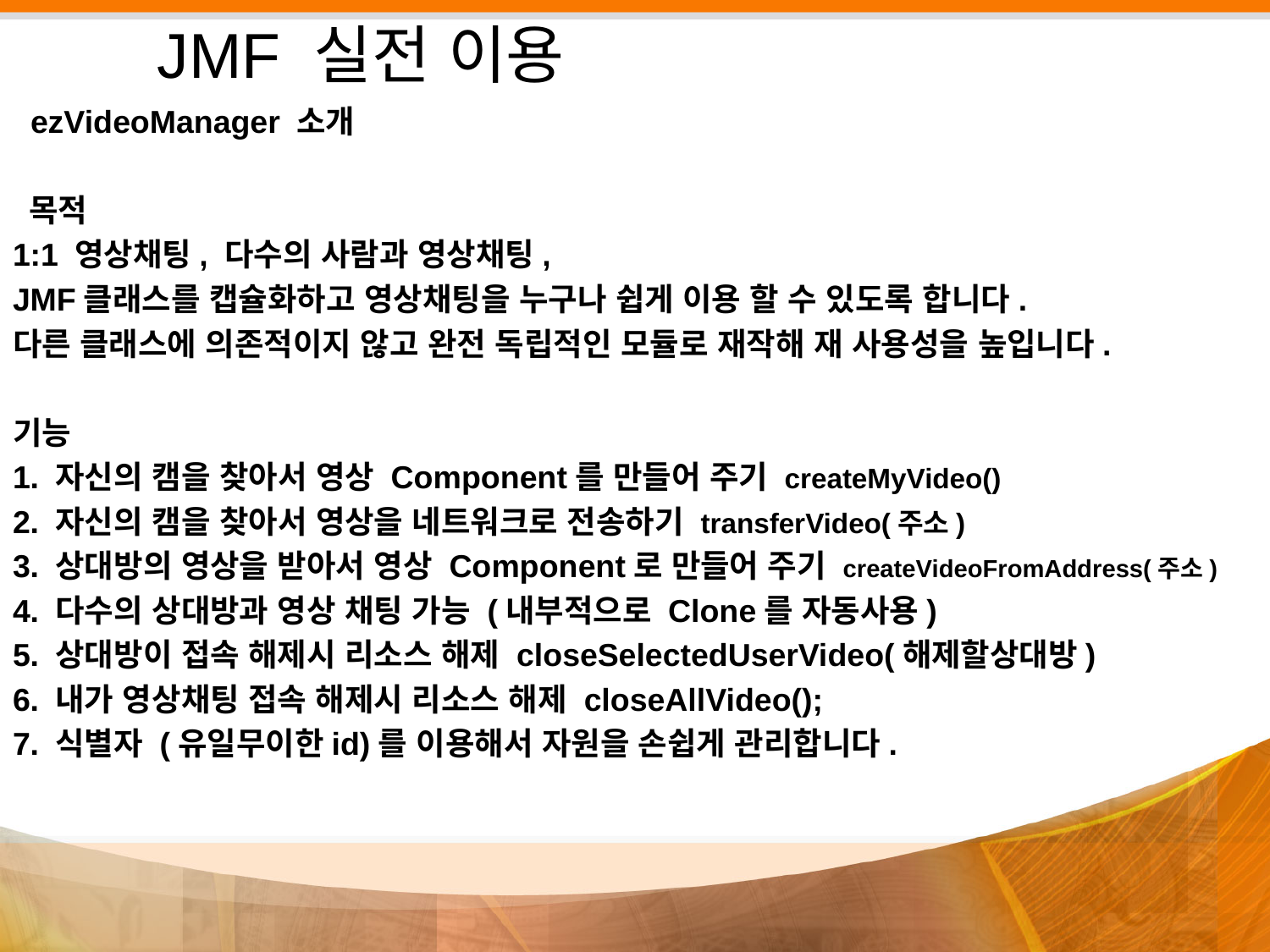

# JMF 실전 이용
  ezVideoManager 소개

 목적
1:1 영상채팅, 다수의 사람과 영상채팅,
JMF클래스를 캡슐화하고 영상채팅을 누구나 쉽게 이용 할 수 있도록 합니다.
다른 클래스에 의존적이지 않고 완전 독립적인 모듈로 재작해 재 사용성을 높입니다.

기능
1. 자신의 캠을 찾아서 영상 Component를 만들어 주기 createMyVideo()
2. 자신의 캠을 찾아서 영상을 네트워크로 전송하기 transferVideo(주소)
3. 상대방의 영상을 받아서 영상 Component로 만들어 주기 createVideoFromAddress(주소)
4. 다수의 상대방과 영상 채팅 가능 (내부적으로 Clone를 자동사용)
5. 상대방이 접속 해제시 리소스 해제 closeSelectedUserVideo(해제할상대방)
6. 내가 영상채팅 접속 해제시 리소스 해제 closeAllVideo();
7. 식별자 (유일무이한id)를 이용해서 자원을 손쉽게 관리합니다.